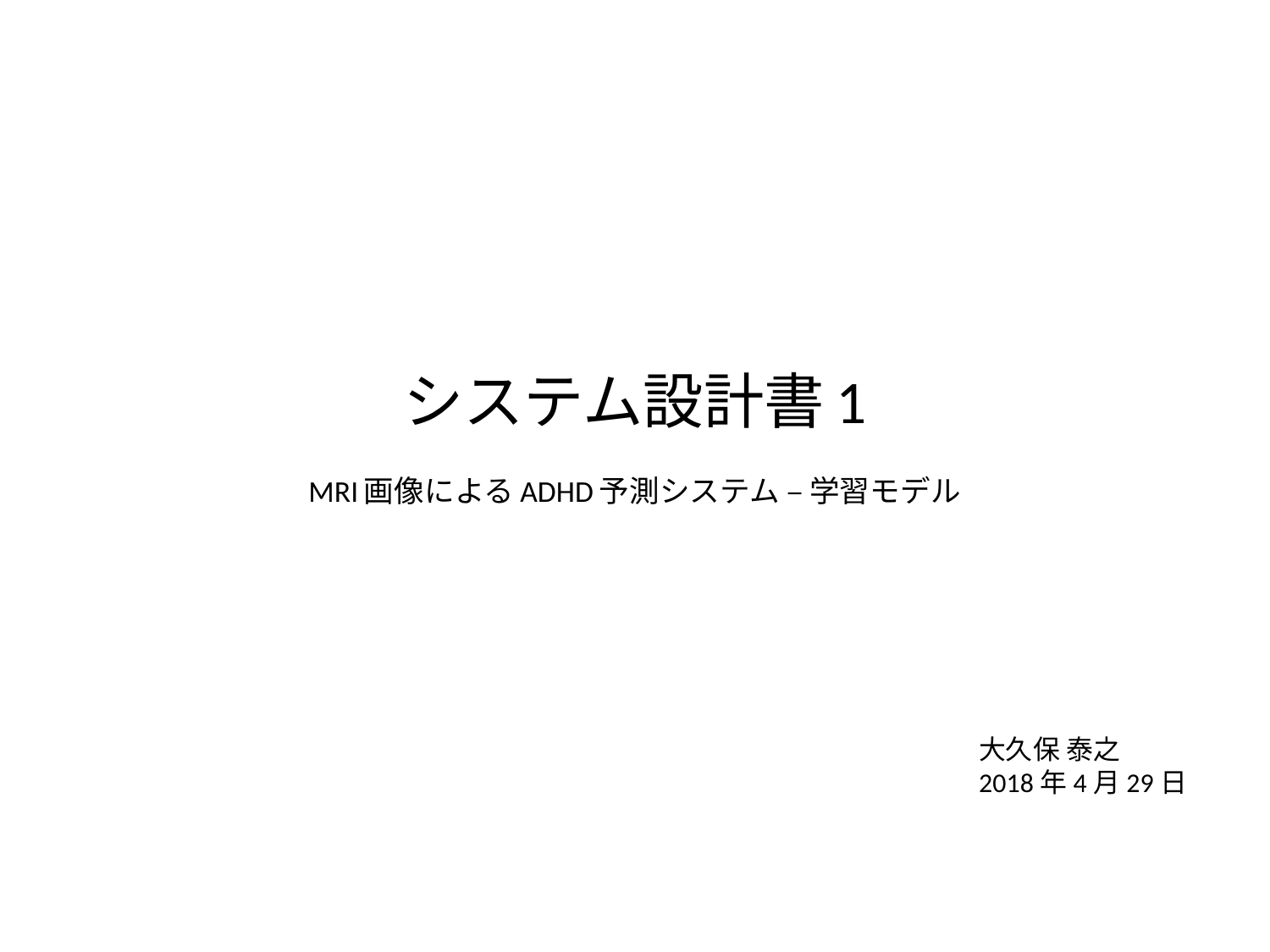

# システム設計書1 MRI画像によるADHD予測システム – 学習モデル
大久保 泰之
2018年4月29日